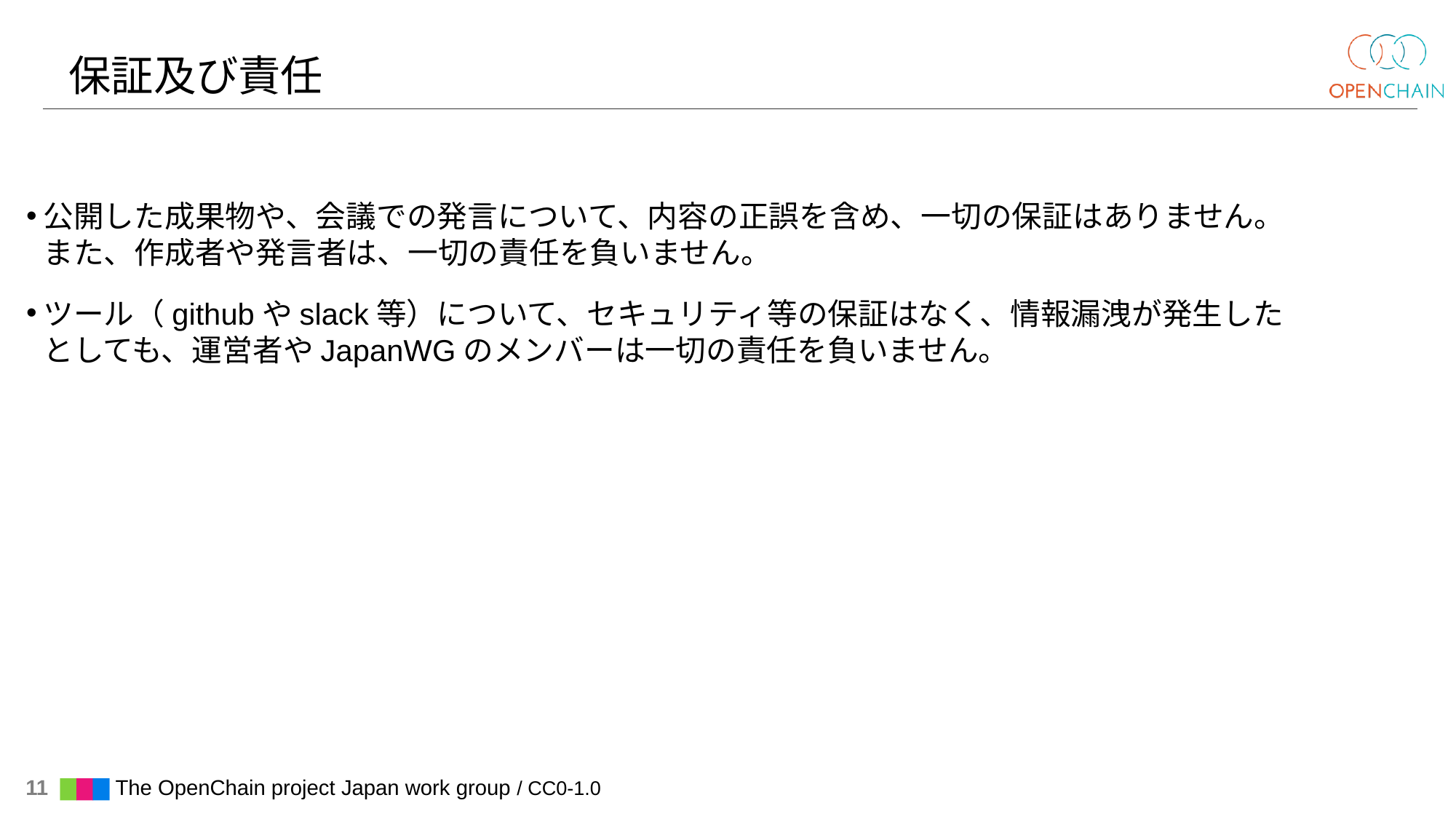

# 保証及び責任
公開した成果物や、会議での発言について、内容の正誤を含め、一切の保証はありません。また、作成者や発言者は、一切の責任を負いません。
ツール（githubやslack等）について、セキュリティ等の保証はなく、情報漏洩が発生したとしても、運営者やJapanWGのメンバーは一切の責任を負いません。